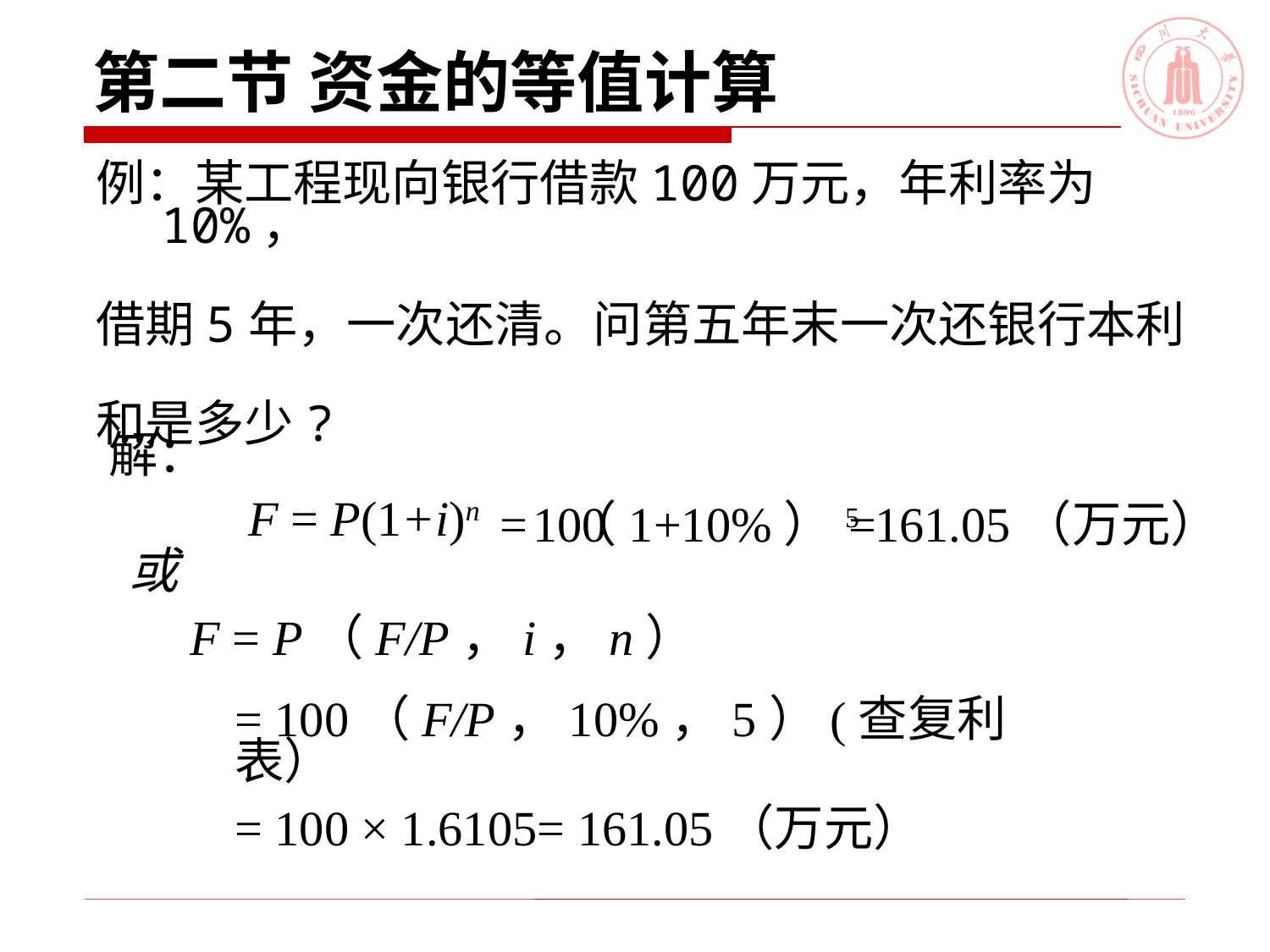

# 第二节 资金的等值计算
例：某工程现向银行借款100万元，年利率为10%，
借期5年，一次还清。问第五年末一次还银行本利
和是多少?
解：
=
 100
（1+10%）5
=
161.05（万元）
 F = P(1+i)n
或
     F = P（F/P，i，n）
= 100（F/P，10%，5）(查复利表）
= 100 × 1.6105= 161.05（万元）